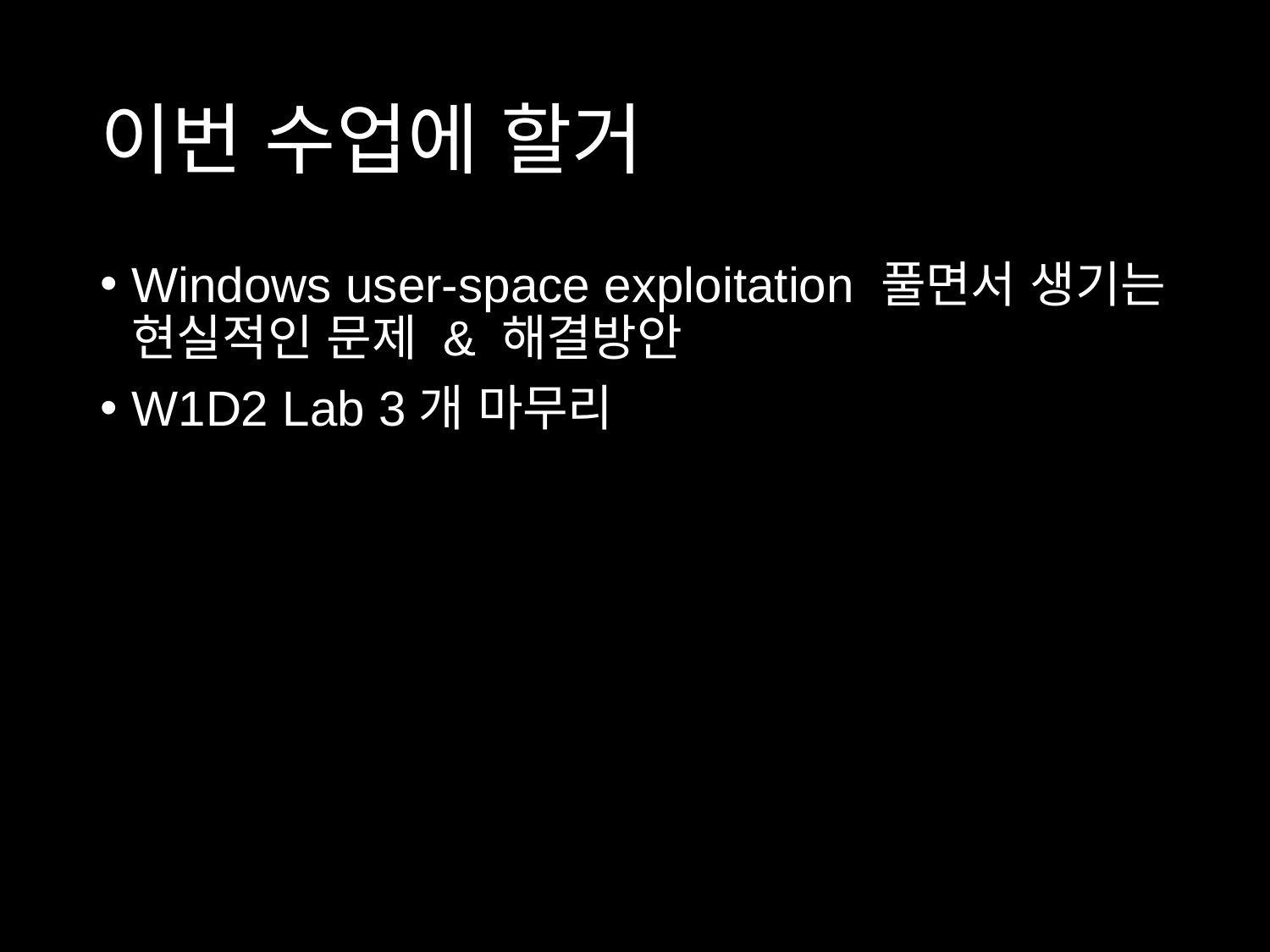

# 이번 수업에 할거
Windows user-space exploitation 풀면서 생기는 현실적인 문제 & 해결방안
W1D2 Lab 3개 마무리